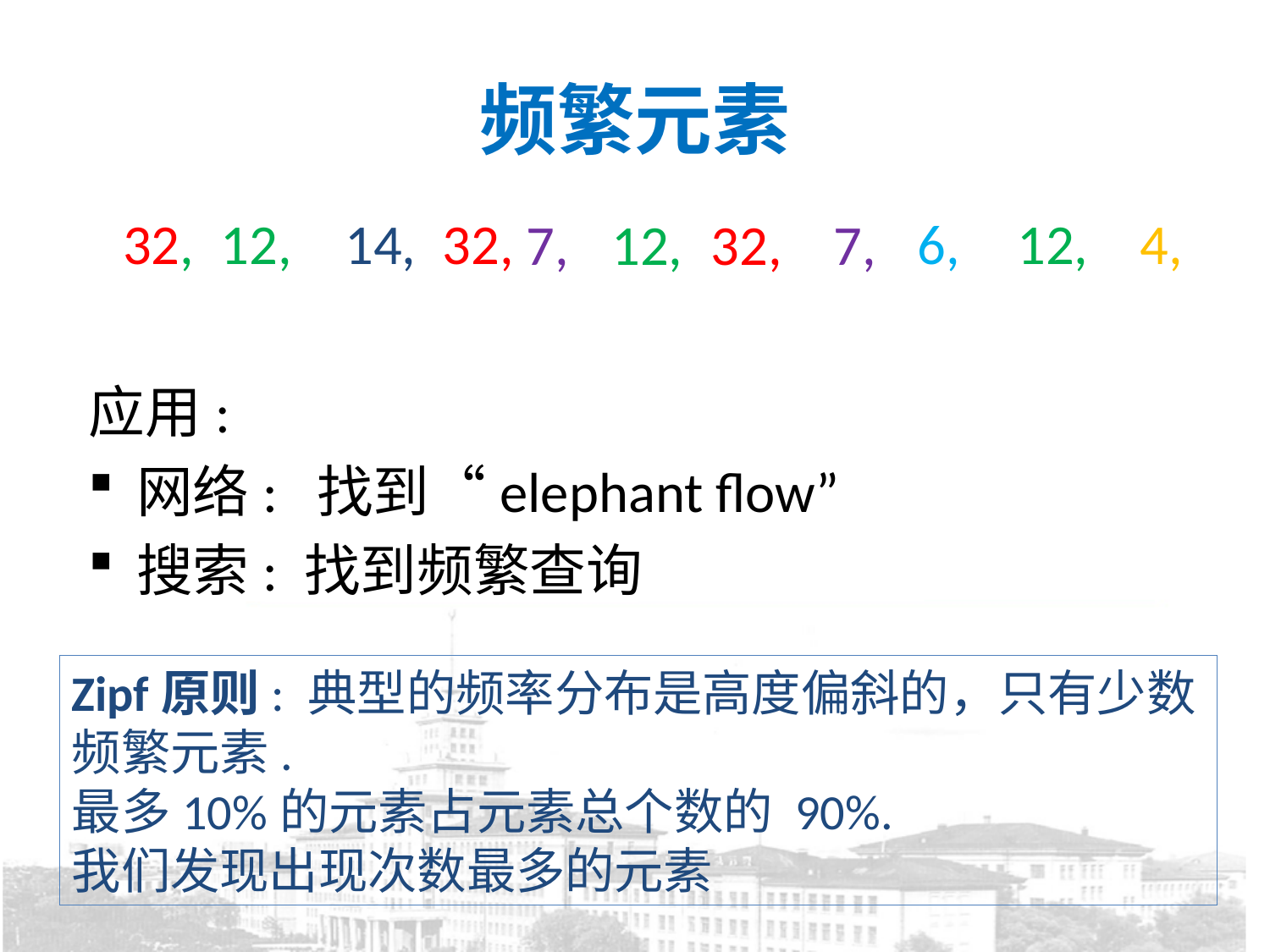

# 频繁元素
4,
32,
6,
12,
12,
14,
32,
7,
12,
32,
 7,
应用:
网络:  找到“elephant flow”
搜索: 找到频繁查询
Zipf原则: 典型的频率分布是高度偏斜的，只有少数频繁元素.
最多10%的元素占元素总个数的 90%.
我们发现出现次数最多的元素